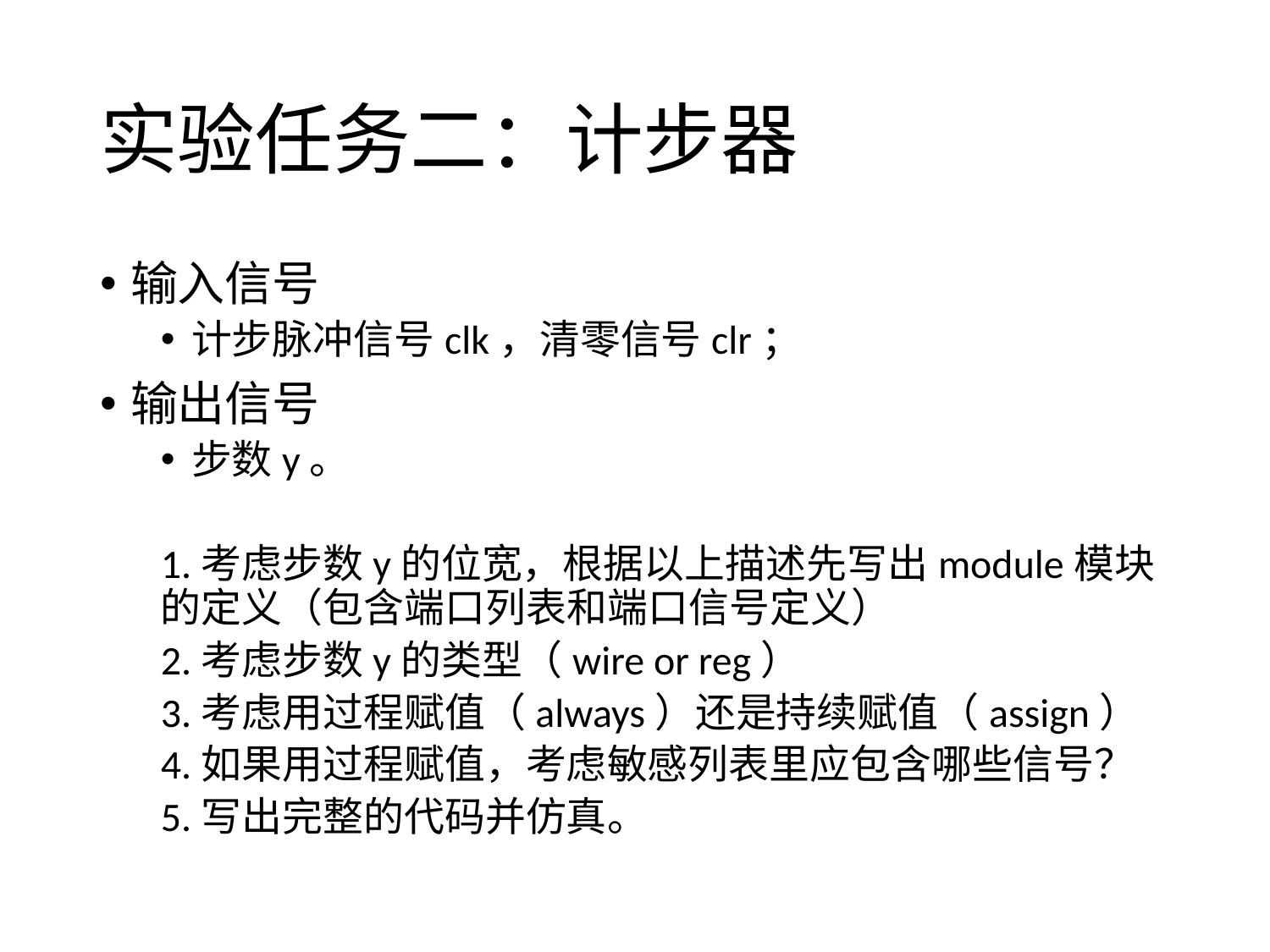

# 实验任务二：计步器
输入信号
计步脉冲信号clk，清零信号clr；
输出信号
步数y。

1.考虑步数y的位宽，根据以上描述先写出module模块的定义（包含端口列表和端口信号定义）
2.考虑步数y的类型（wire or reg）
3.考虑用过程赋值（always）还是持续赋值（assign）
4.如果用过程赋值，考虑敏感列表里应包含哪些信号？
5.写出完整的代码并仿真。